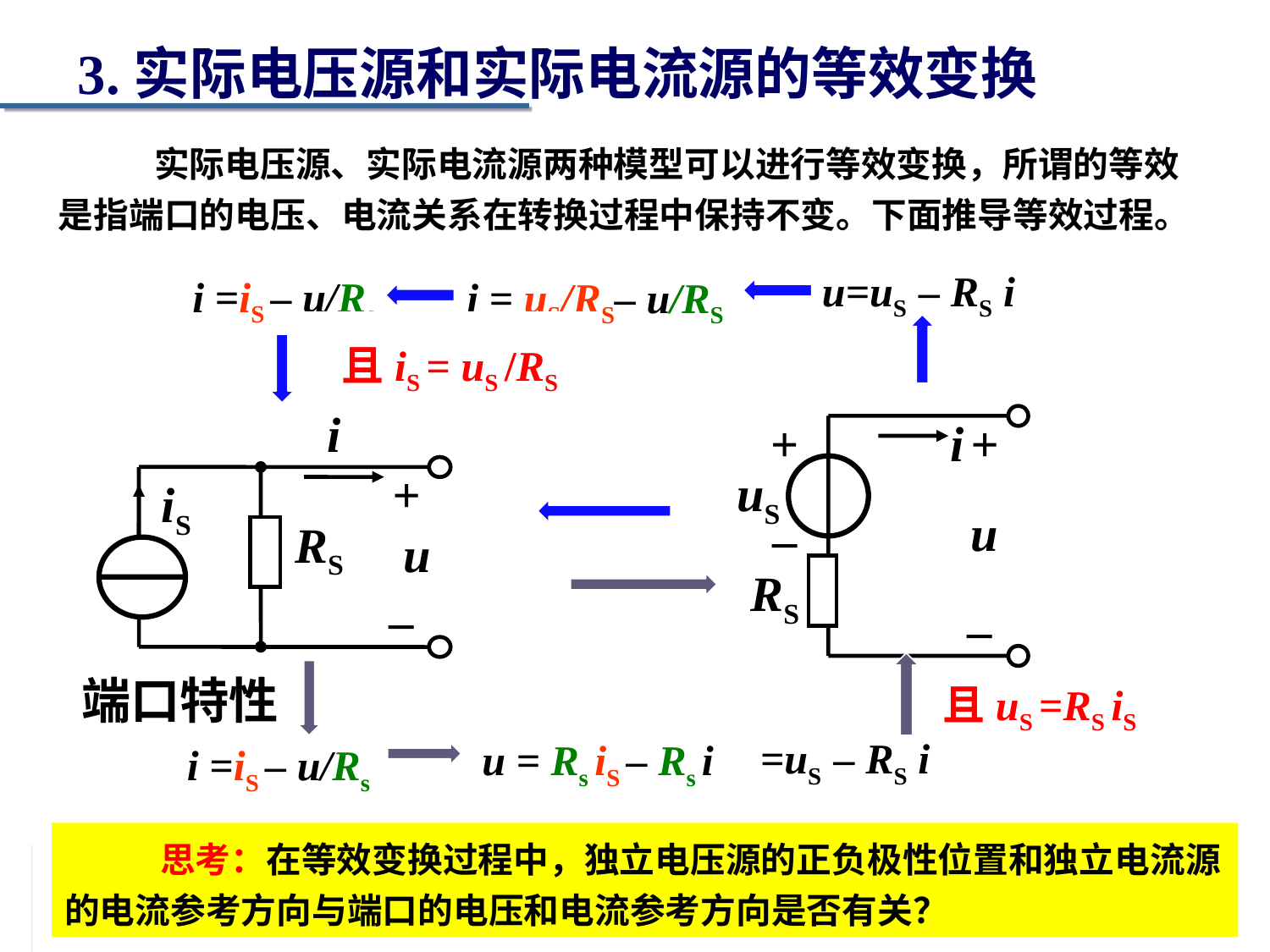

3.实际电压源和实际电流源的等效变换
 实际电压源、实际电流源两种模型可以进行等效变换，所谓的等效是指端口的电压、电流关系在转换过程中保持不变。下面推导等效过程。

u=uS  – RS i

i =iS – u/Rs
i = uS/RS– u/RS
 且iS = uS /RS

i
+

iS

RS

u

_

+
i
+

uS

_
u
RS

_

 且uS =RS iS

端口特性
=uS  – RS i
u = Rs iS – Rs i
i =iS – u/Rs

 思考：在等效变换过程中，独立电压源的正负极性位置和独立电流源的电流参考方向与端口的电压和电流参考方向是否有关？